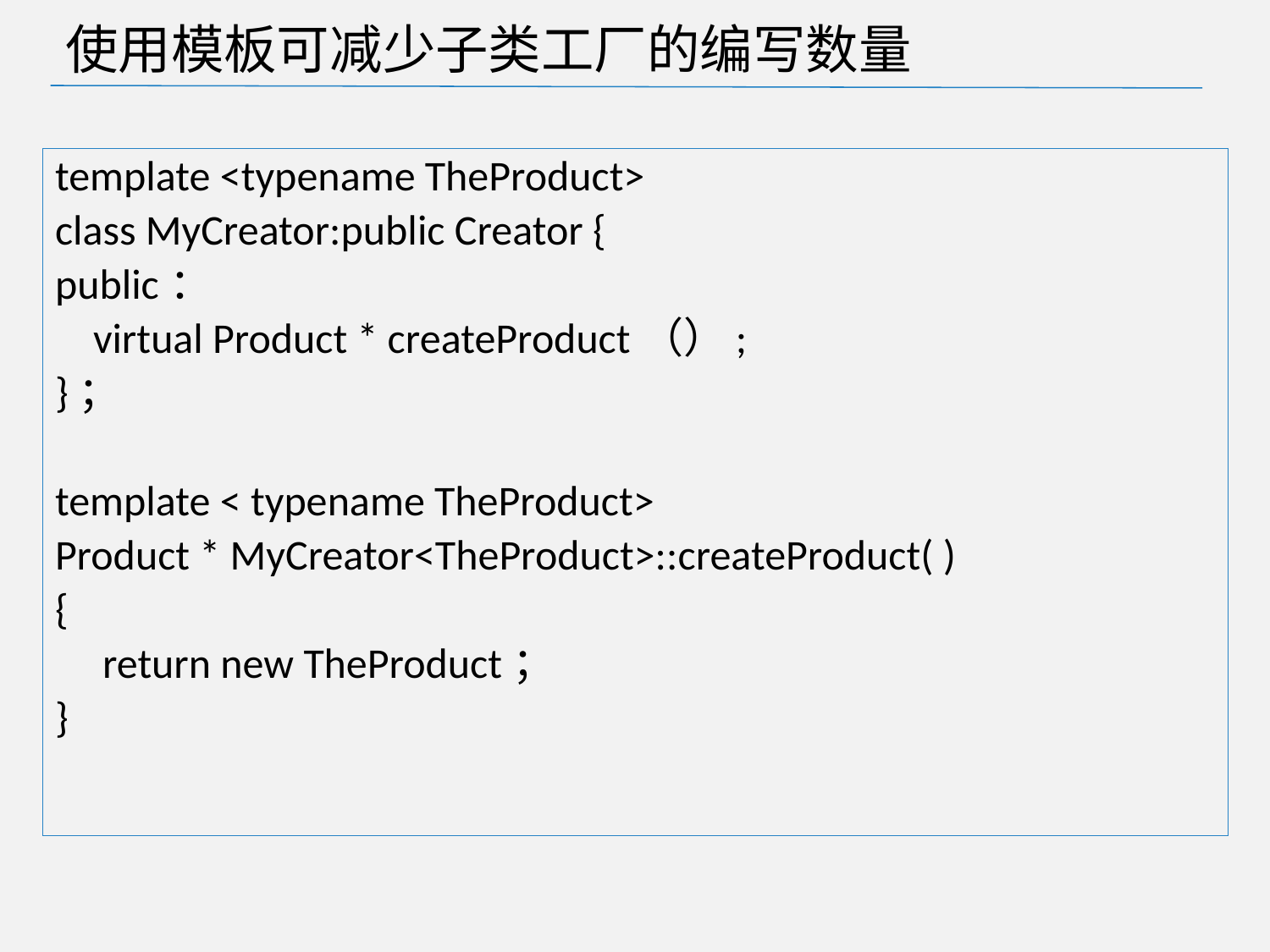

使用模板可减少子类工厂的编写数量
template <typename TheProduct>
class MyCreator:public Creator {
public：
    virtual Product * createProduct（）;
}；

template < typename TheProduct>
Product * MyCreator<TheProduct>::createProduct( )
{
     return new TheProduct；
}